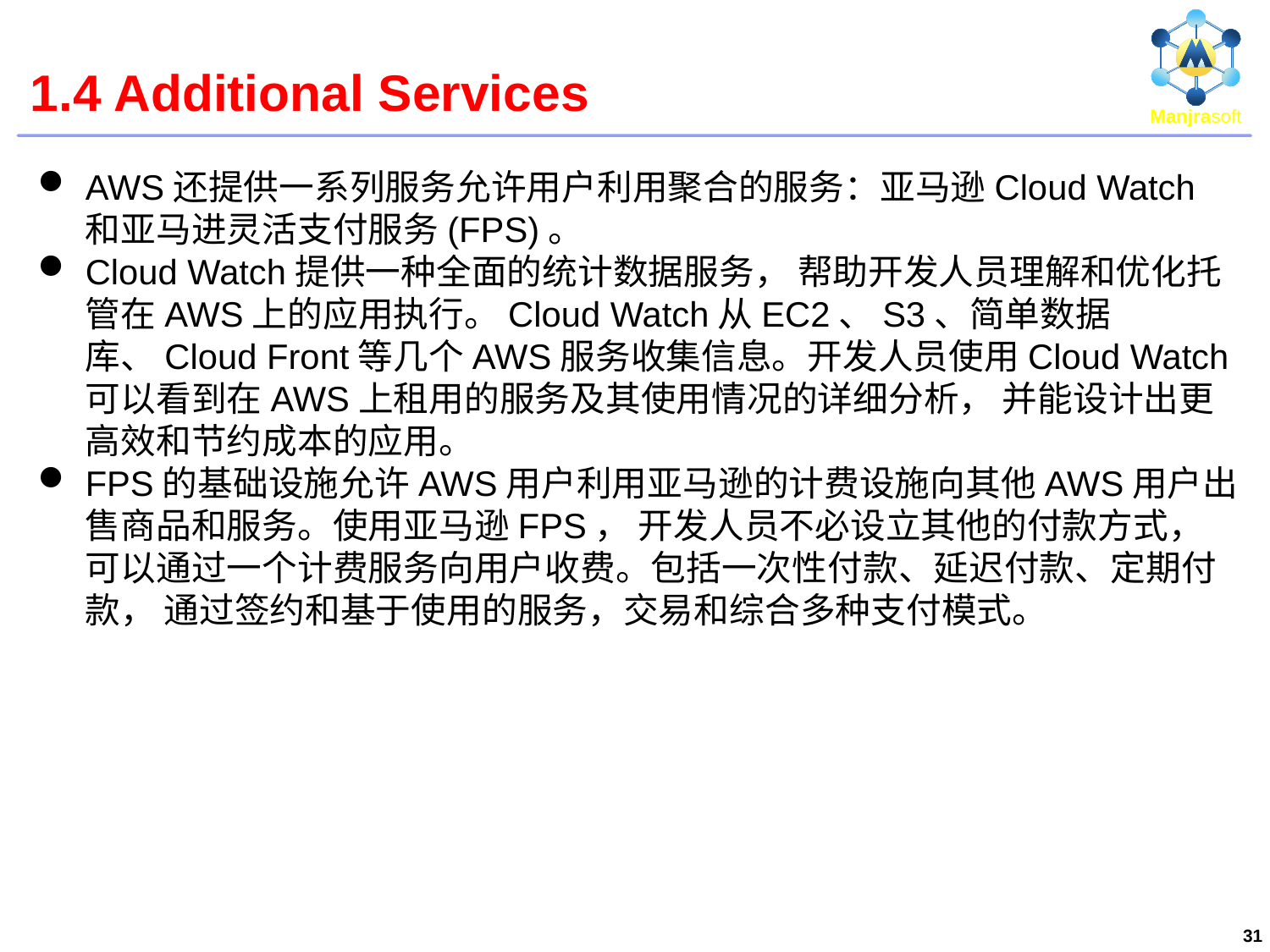

# 1.4 Additional Services
AWS还提供一系列服务允许用户利用聚合的服务：亚马逊Cloud Watch和亚马进灵活支付服务(FPS)。
Cloud Watch提供一种全面的统计数据服务， 帮助开发人员理解和优化托管在AWS上的应用执行。Cloud Watch从EC2、S3、简单数据库、Cloud Front等几个AWS服务收集信息。开发人员使用Cloud Watch可以看到在AWS上租用的服务及其使用情况的详细分析， 并能设计出更高效和节约成本的应用。
FPS的基础设施允许AWS用户利用亚马逊的计费设施向其他AWS用户出售商品和服务。使用亚马逊FPS， 开发人员不必设立其他的付款方式， 可以通过一个计费服务向用户收费。包括一次性付款、延迟付款、定期付款， 通过签约和基于使用的服务，交易和综合多种支付模式。
31